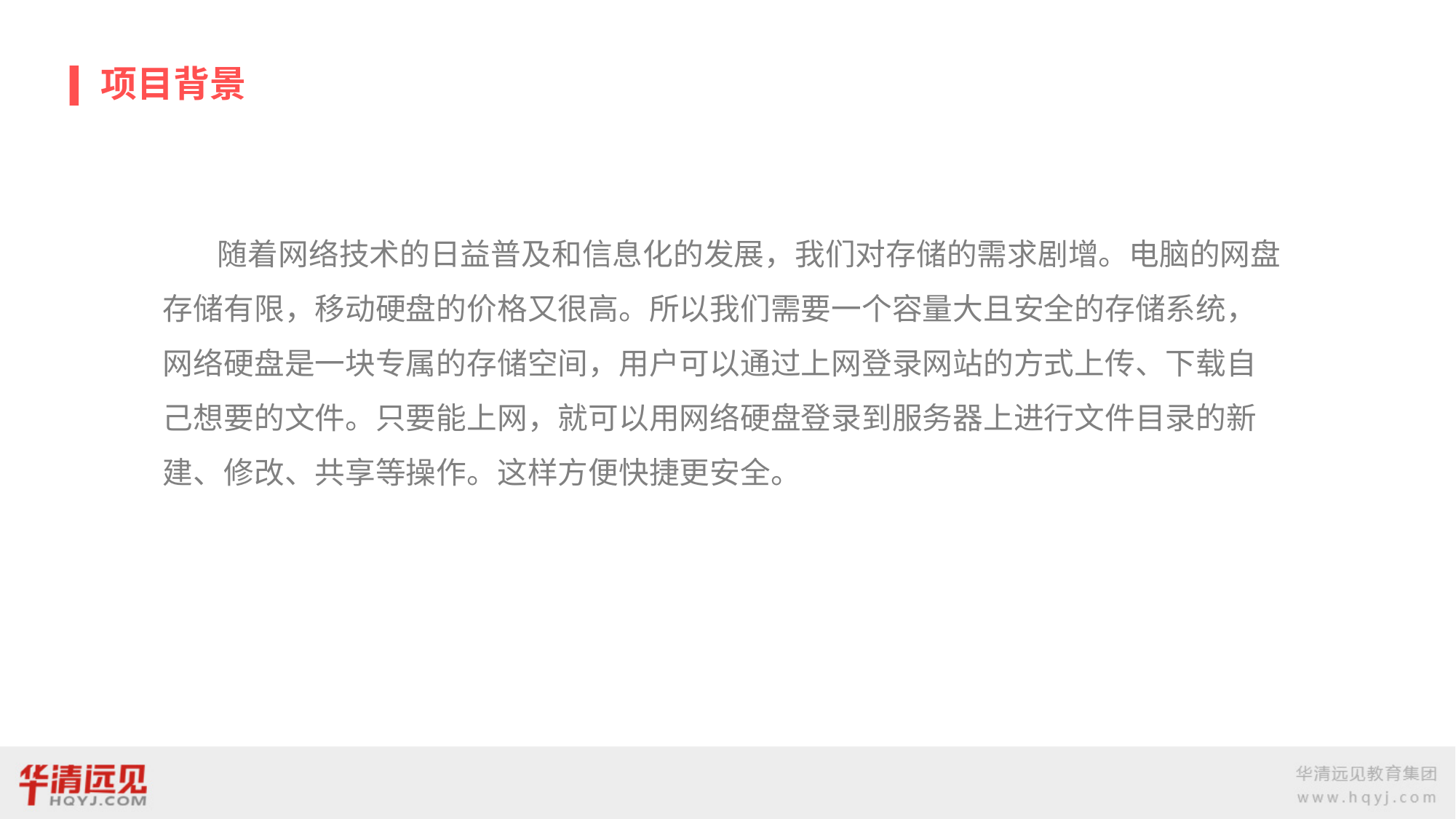

# 项目背景
随着网络技术的日益普及和信息化的发展，我们对存储的需求剧增。电脑的网盘存储有限，移动硬盘的价格又很高。所以我们需要一个容量大且安全的存储系统，网络硬盘是一块专属的存储空间，用户可以通过上网登录网站的方式上传、下载自己想要的文件。只要能上网，就可以用网络硬盘登录到服务器上进行文件目录的新建、修改、共享等操作。这样方便快捷更安全。